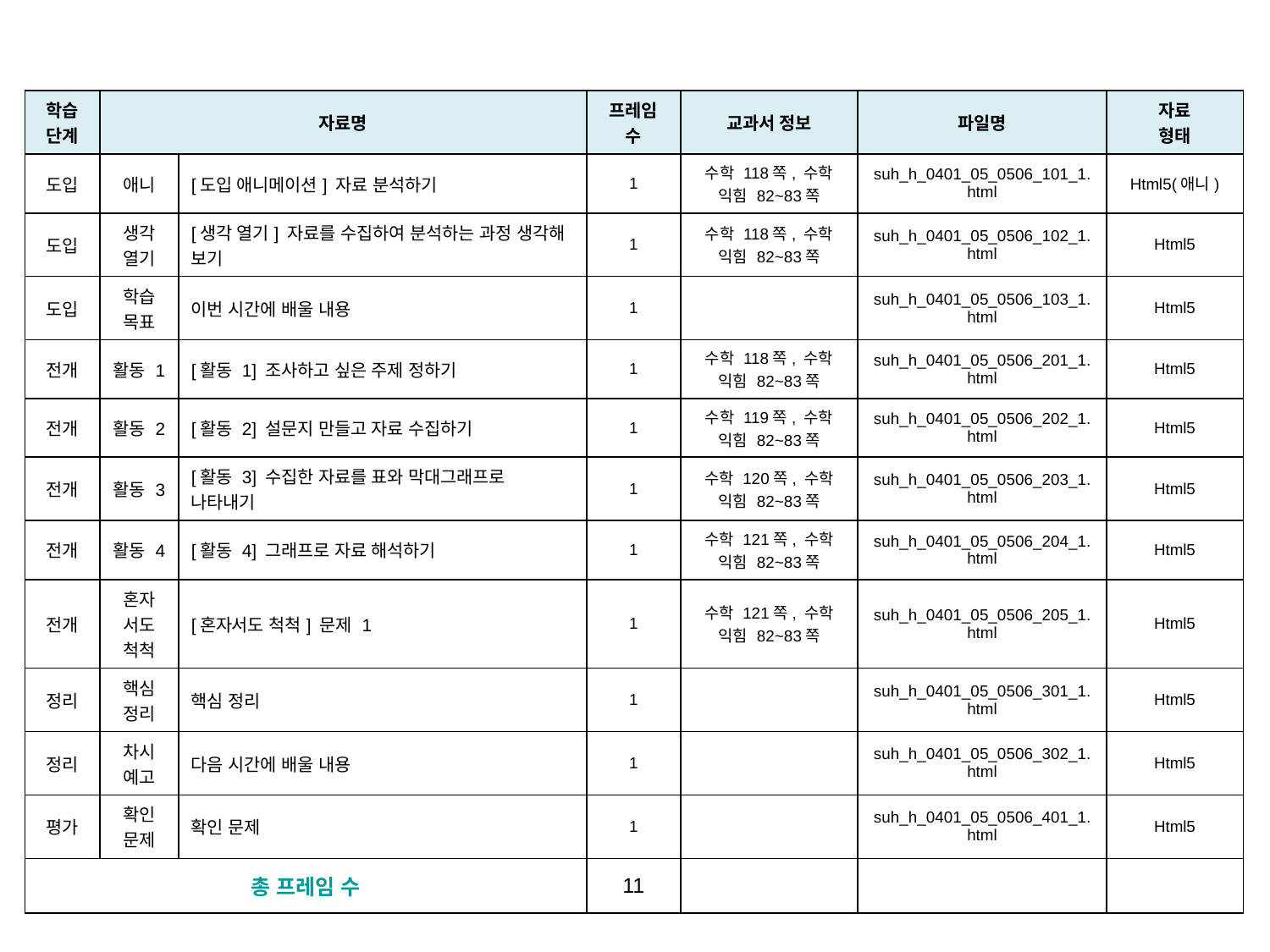

| 학습 단계 | 자료명 |  | 프레임 수 | 교과서 정보 | 파일명 | 자료 형태 |
| --- | --- | --- | --- | --- | --- | --- |
| 도입 | 애니 | [도입 애니메이션] 자료 분석하기 | 1 | 수학 118쪽, 수학 익힘 82~83쪽 | suh\_h\_0401\_05\_0506\_101\_1.html | Html5(애니) |
| 도입 | 생각 열기 | [생각 열기] 자료를 수집하여 분석하는 과정 생각해 보기 | 1 | 수학 118쪽, 수학 익힘 82~83쪽 | suh\_h\_0401\_05\_0506\_102\_1.html | Html5 |
| 도입 | 학습 목표 | 이번 시간에 배울 내용 | 1 |  | suh\_h\_0401\_05\_0506\_103\_1.html | Html5 |
| 전개 | 활동 1 | [활동 1] 조사하고 싶은 주제 정하기 | 1 | 수학 118쪽, 수학 익힘 82~83쪽 | suh\_h\_0401\_05\_0506\_201\_1.html | Html5 |
| 전개 | 활동 2 | [활동 2] 설문지 만들고 자료 수집하기 | 1 | 수학 119쪽, 수학 익힘 82~83쪽 | suh\_h\_0401\_05\_0506\_202\_1.html | Html5 |
| 전개 | 활동 3 | [활동 3] 수집한 자료를 표와 막대그래프로 나타내기 | 1 | 수학 120쪽, 수학 익힘 82~83쪽 | suh\_h\_0401\_05\_0506\_203\_1.html | Html5 |
| 전개 | 활동 4 | [활동 4] 그래프로 자료 해석하기 | 1 | 수학 121쪽, 수학 익힘 82~83쪽 | suh\_h\_0401\_05\_0506\_204\_1.html | Html5 |
| 전개 | 혼자 서도 척척 | [혼자서도 척척] 문제 1 | 1 | 수학 121쪽, 수학 익힘 82~83쪽 | suh\_h\_0401\_05\_0506\_205\_1.html | Html5 |
| 정리 | 핵심 정리 | 핵심 정리 | 1 |  | suh\_h\_0401\_05\_0506\_301\_1.html | Html5 |
| 정리 | 차시 예고 | 다음 시간에 배울 내용 | 1 |  | suh\_h\_0401\_05\_0506\_302\_1.html | Html5 |
| 평가 | 확인 문제 | 확인 문제 | 1 |  | suh\_h\_0401\_05\_0506\_401\_1.html | Html5 |
| 총 프레임 수 |  |  | 11 |  |  |  |